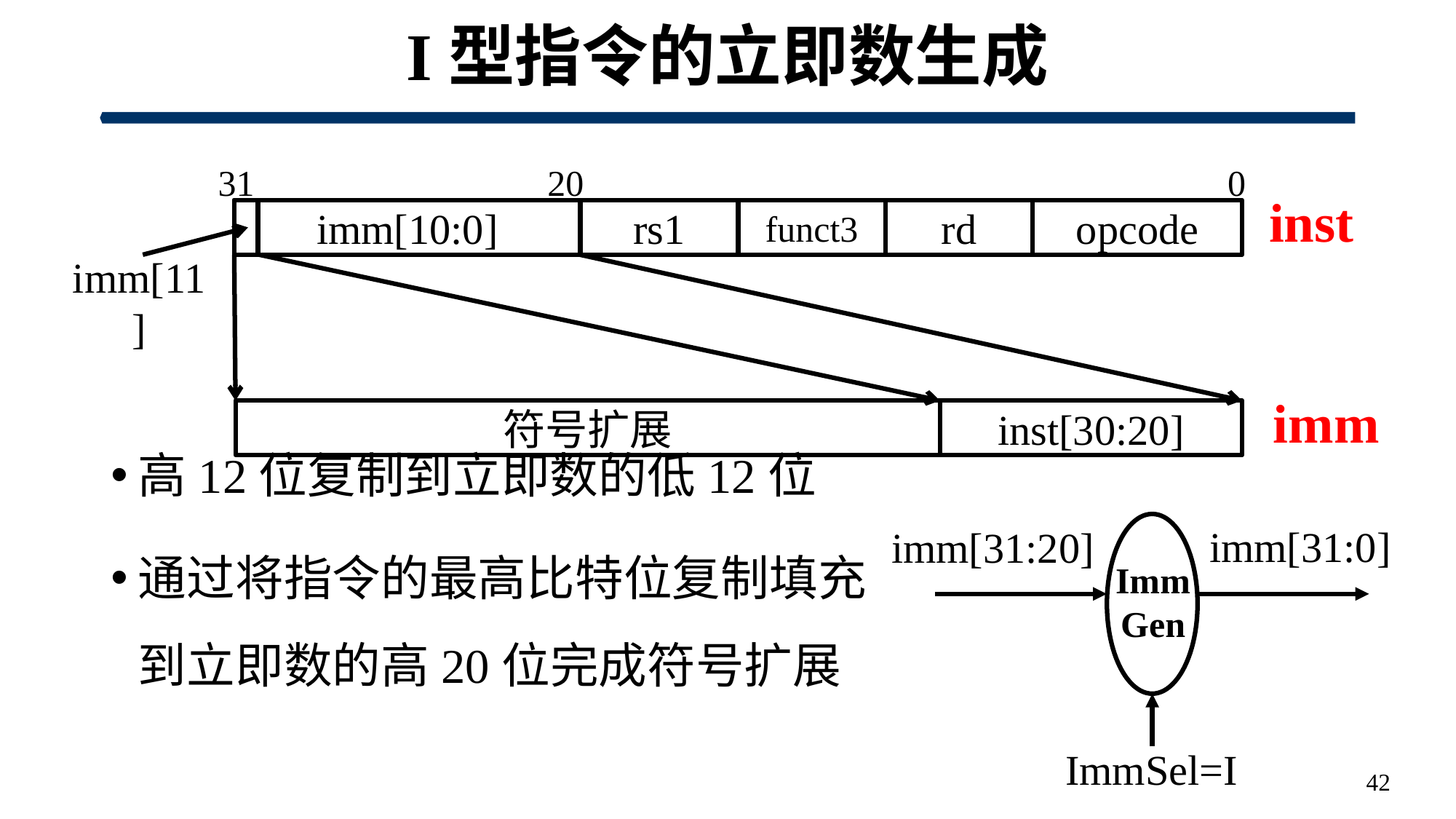

# I型指令的立即数生成

高12位复制到立即数的低12位
通过将指令的最高比特位复制填充
到立即数的高20位完成符号扩展
20
0
31
imm[10:0]
rs1
funct3
rd
opcode
inst

imm[11]

符号扩展
inst[30:20]
imm

Imm
Gen
imm[31:0]
imm[31:20]
ImmSel=I
42